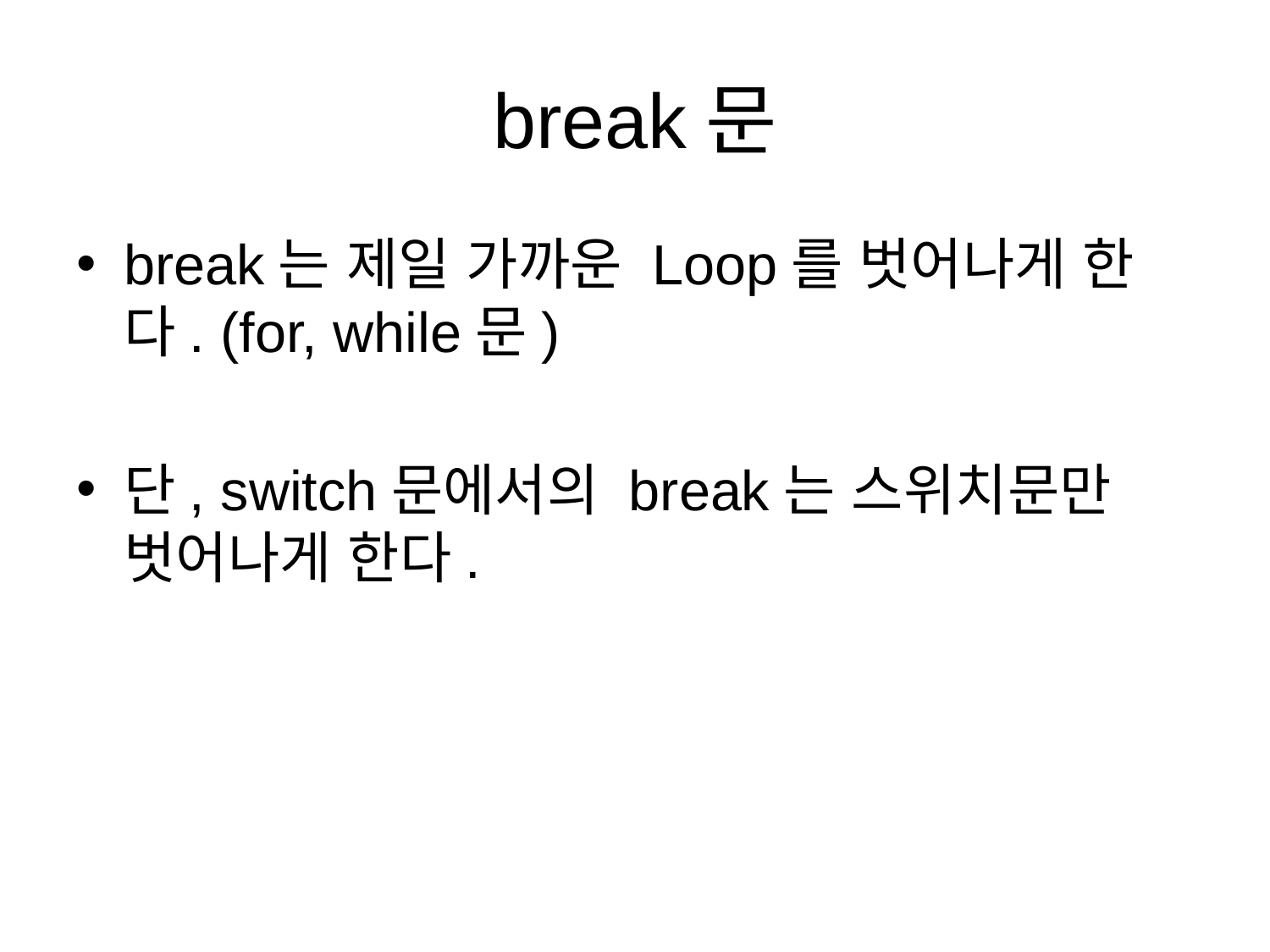

# break문
break는 제일 가까운 Loop를 벗어나게 한다. (for, while문)

단, switch문에서의 break는 스위치문만 벗어나게 한다.